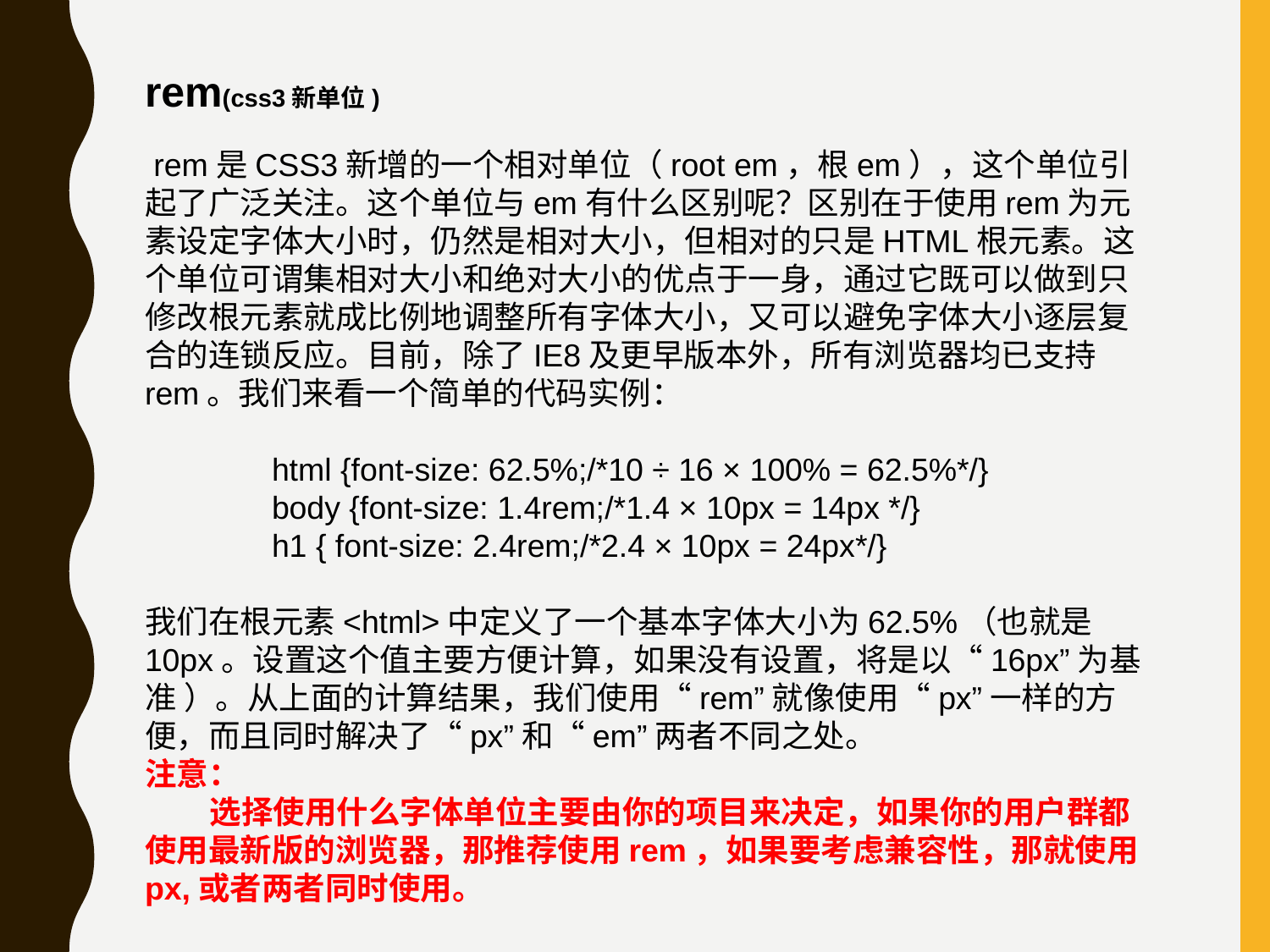

rem(css3新单位)

 rem是CSS3新增的一个相对单位（root em，根em），这个单位引起了广泛关注。这个单位与em有什么区别呢？区别在于使用rem为元素设定字体大小时，仍然是相对大小，但相对的只是HTML根元素。这个单位可谓集相对大小和绝对大小的优点于一身，通过它既可以做到只修改根元素就成比例地调整所有字体大小，又可以避免字体大小逐层复合的连锁反应。目前，除了IE8及更早版本外，所有浏览器均已支持rem。我们来看一个简单的代码实例：

	html {font-size: 62.5%;/*10 ÷ 16 × 100% = 62.5%*/}
	body {font-size: 1.4rem;/*1.4 × 10px = 14px */}
	h1 { font-size: 2.4rem;/*2.4 × 10px = 24px*/}

我们在根元素<html>中定义了一个基本字体大小为62.5%（也就是10px。设置这个值主要方便计算，如果没有设置，将是以“16px”为基准 ）。从上面的计算结果，我们使用“rem”就像使用“px”一样的方便，而且同时解决了“px”和“em”两者不同之处。
注意：
        选择使用什么字体单位主要由你的项目来决定，如果你的用户群都使用最新版的浏览器，那推荐使用rem，如果要考虑兼容性，那就使用px,或者两者同时使用。